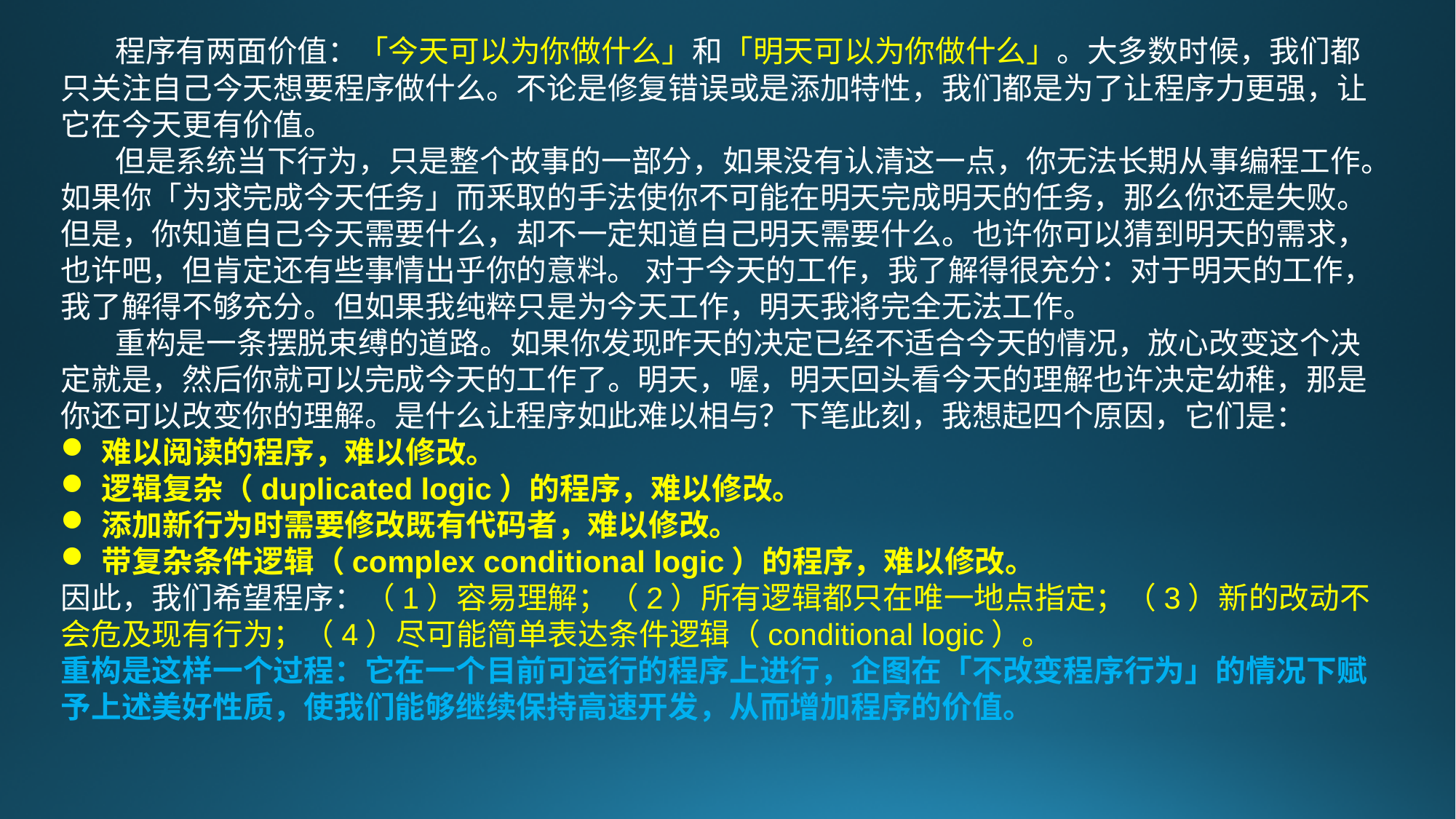

程序有两面价值：「今天可以为你做什么」和「明天可以为你做什么」。大多数时候，我们都只关注自己今天想要程序做什么。不论是修复错误或是添加特性，我们都是为了让程序力更强，让它在今天更有价值。
       但是系统当下行为，只是整个故事的一部分，如果没有认清这一点，你无法长期从事编程工作。如果你「为求完成今天任务」而釆取的手法使你不可能在明天完成明天的任务，那么你还是失败。但是，你知道自己今天需要什么，却不一定知道自己明天需要什么。也许你可以猜到明天的需求，也许吧，但肯定还有些事情出乎你的意料。 对于今天的工作，我了解得很充分：对于明天的工作，我了解得不够充分。但如果我纯粹只是为今天工作，明天我将完全无法工作。
       重构是一条摆脱束缚的道路。如果你发现昨天的决定已经不适合今天的情况，放心改变这个决定就是，然后你就可以完成今天的工作了。明天，喔，明天回头看今天的理解也许决定幼稚，那是你还可以改变你的理解。是什么让程序如此难以相与？下笔此刻，我想起四个原因，它们是：
难以阅读的程序，难以修改。
逻辑复杂（duplicated logic）的程序，难以修改。
添加新行为时需要修改既有代码者，难以修改。
带复杂条件逻辑（complex conditional logic）的程序，难以修改。
因此，我们希望程序：（1）容易理解；（2）所有逻辑都只在唯一地点指定；（3）新的改动不会危及现有行为；（4）尽可能简单表达条件逻辑（conditional logic）。
重构是这样一个过程：它在一个目前可运行的程序上进行，企图在「不改变程序行为」的情况下赋予上述美好性质，使我们能够继续保持高速开发，从而增加程序的价值。